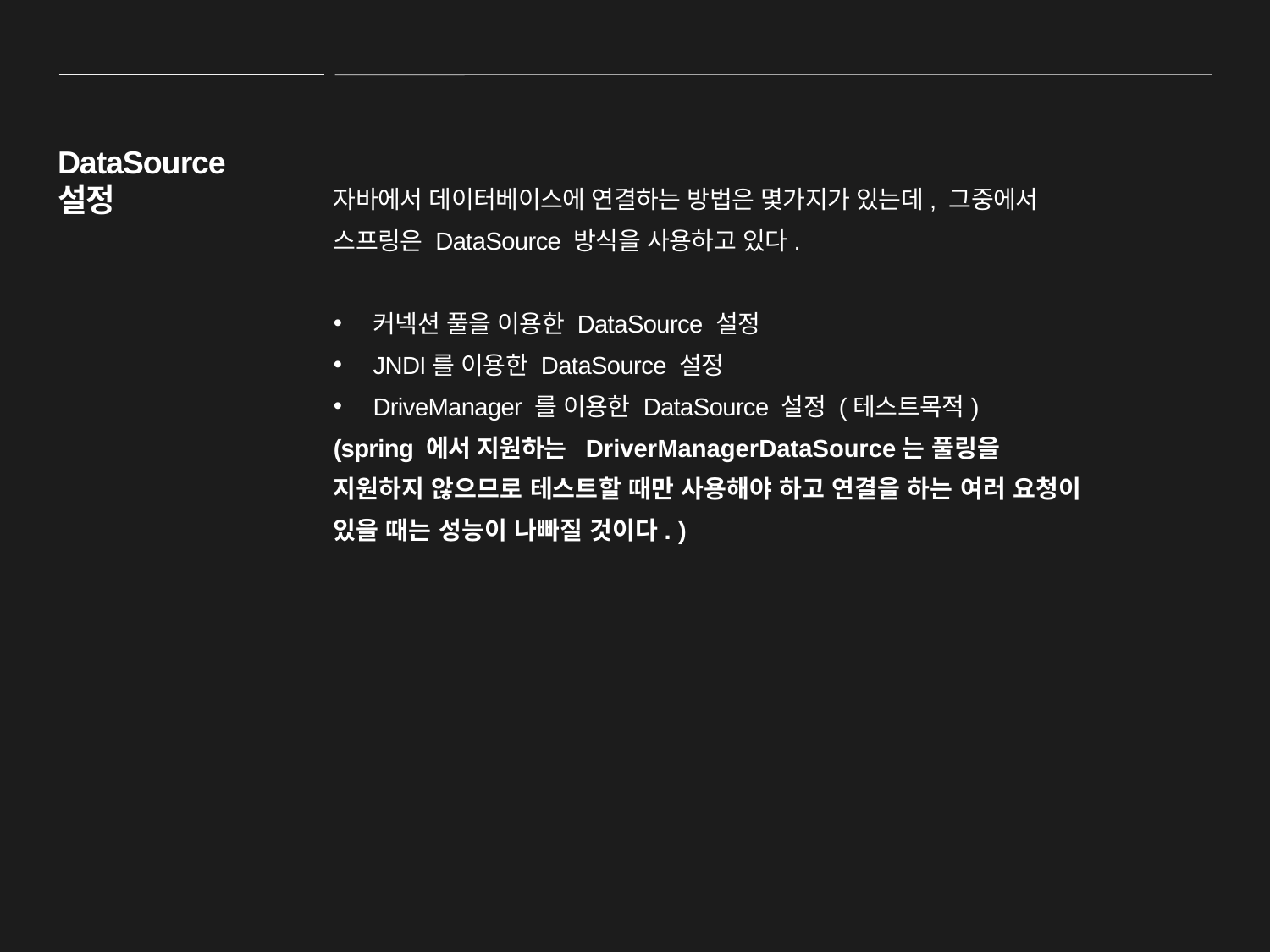

DataSource 설정
자바에서 데이터베이스에 연결하는 방법은 몇가지가 있는데, 그중에서 스프링은 DataSource 방식을 사용하고 있다.

커넥션 풀을 이용한 DataSource 설정
JNDI를 이용한 DataSource 설정
DriveManager 를 이용한 DataSource 설정 (테스트목적)
(spring 에서 지원하는  DriverManagerDataSource는 풀링을 지원하지 않으므로 테스트할 때만 사용해야 하고 연결을 하는 여러 요청이 있을 때는 성능이 나빠질 것이다. )